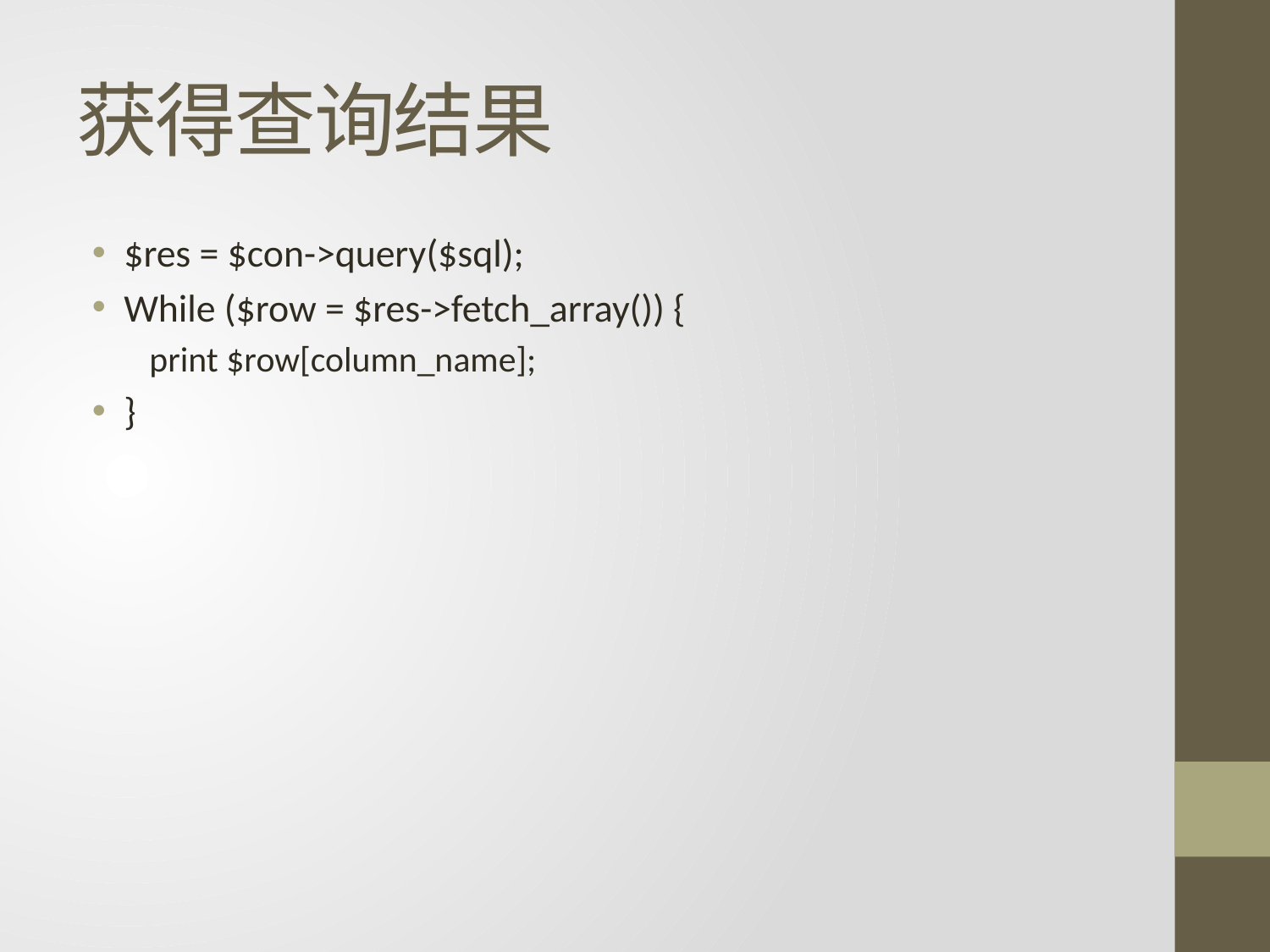

# 获得查询结果
$res = $con->query($sql);
While ($row = $res->fetch_array()) {
  print $row[column_name];
}